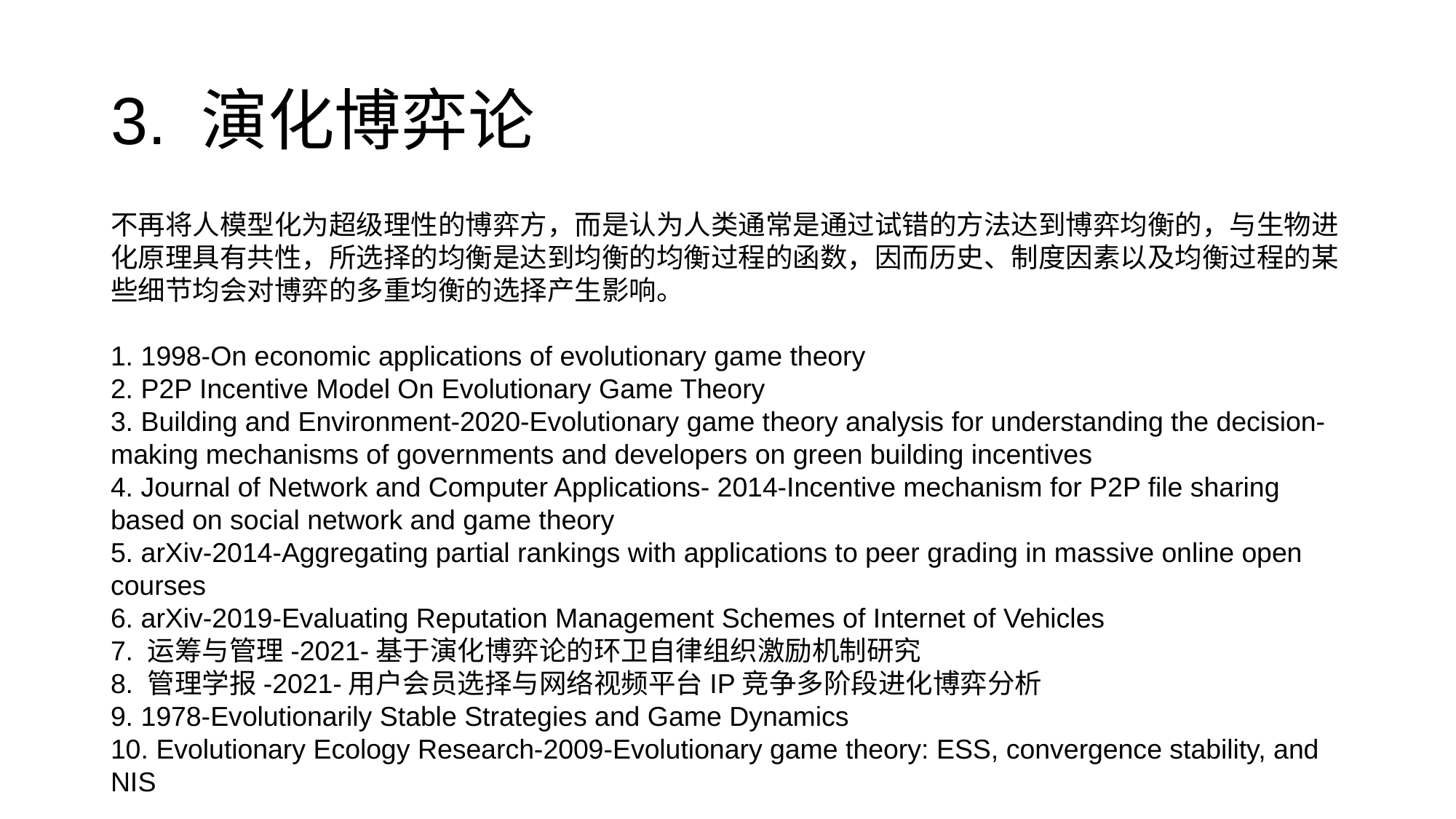

# 3. 演化博弈论
不再将人模型化为超级理性的博弈方，而是认为人类通常是通过试错的方法达到博弈均衡的，与生物进化原理具有共性，所选择的均衡是达到均衡的均衡过程的函数，因而历史、制度因素以及均衡过程的某些细节均会对博弈的多重均衡的选择产生影响。

1. 1998-On economic applications of evolutionary game theory
2. P2P Incentive Model On Evolutionary Game Theory
3. Building and Environment-2020-Evolutionary game theory analysis for understanding the decision-making mechanisms of governments and developers on green building incentives
4. Journal of Network and Computer Applications- 2014-Incentive mechanism for P2P file sharing based on social network and game theory
5. arXiv-2014-Aggregating partial rankings with applications to peer grading in massive online open courses
6. arXiv-2019-Evaluating Reputation Management Schemes of Internet of Vehicles
7. 运筹与管理-2021-基于演化博弈论的环卫自律组织激励机制研究
8. 管理学报-2021-用户会员选择与网络视频平台IP竞争多阶段进化博弈分析
9. 1978-Evolutionarily Stable Strategies and Game Dynamics
10. Evolutionary Ecology Research-2009-Evolutionary game theory: ESS, convergence stability, and NIS